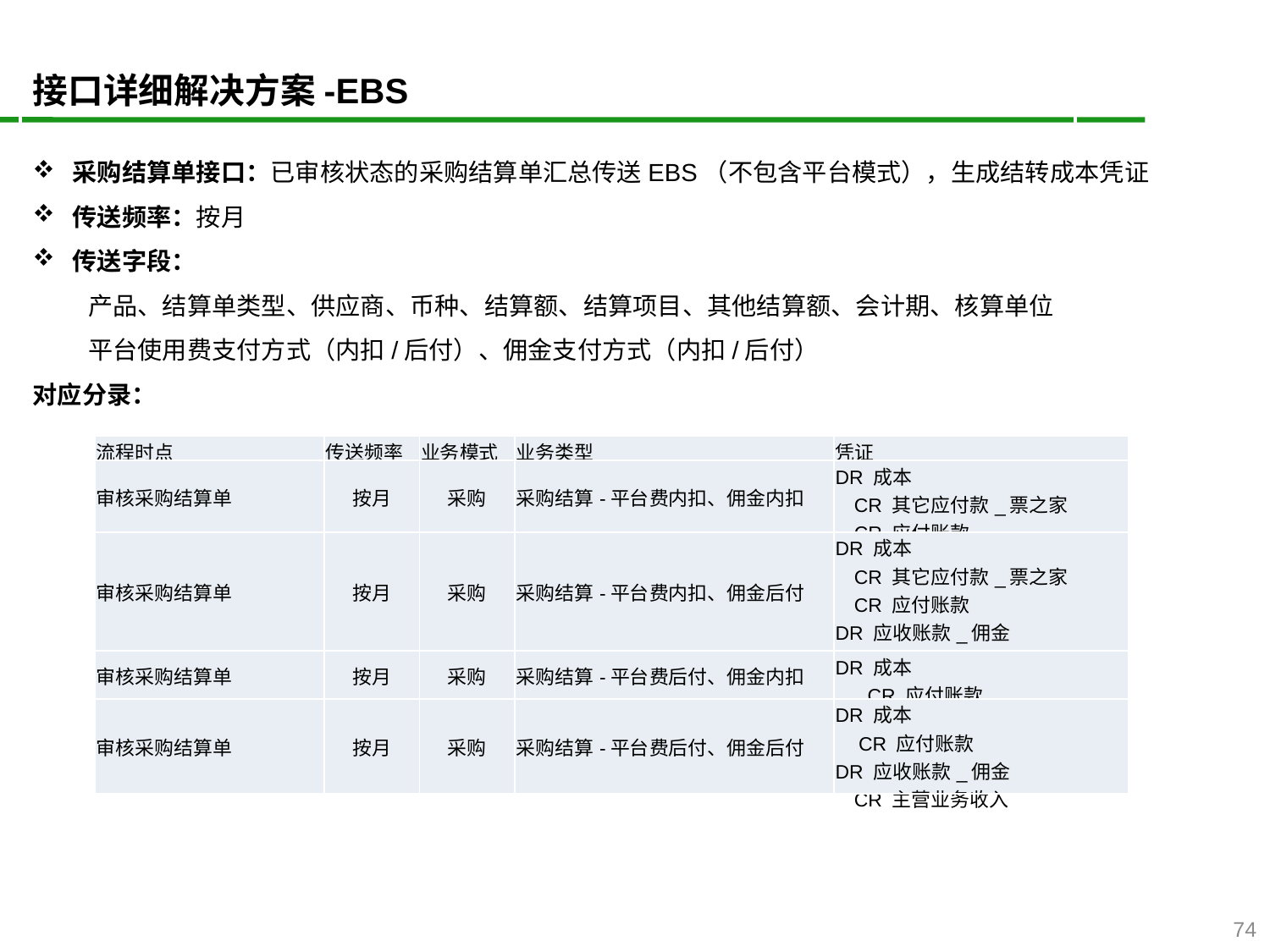

接口详细解决方案-EBS
采购结算单接口：已审核状态的采购结算单汇总传送EBS（不包含平台模式），生成结转成本凭证
传送频率：按月
传送字段：
         产品、结算单类型、供应商、币种、结算额、结算项目、其他结算额、会计期、核算单位
         平台使用费支付方式（内扣/后付）、佣金支付方式（内扣/后付）
对应分录：

| 流程时点 | 传送频率 | 业务模式 | 业务类型 | 凭证 |
| --- | --- | --- | --- | --- |
| 审核采购结算单 | 按月 | 采购 | 采购结算-平台费内扣、佣金内扣 | DR 成本 CR 其它应付款\_票之家 CR 应付账款 |
| 审核采购结算单 | 按月 | 采购 | 采购结算-平台费内扣、佣金后付 | DR 成本 CR 其它应付款\_票之家 CR 应付账款 DR 应收账款\_佣金 CR 主营业务收入 |
| 审核采购结算单 | 按月 | 采购 | 采购结算-平台费后付、佣金内扣 | DR 成本 CR 应付账款 |
| 审核采购结算单 | 按月 | 采购 | 采购结算-平台费后付、佣金后付 | DR 成本 CR 应付账款 DR 应收账款\_佣金 CR 主营业务收入 |
74